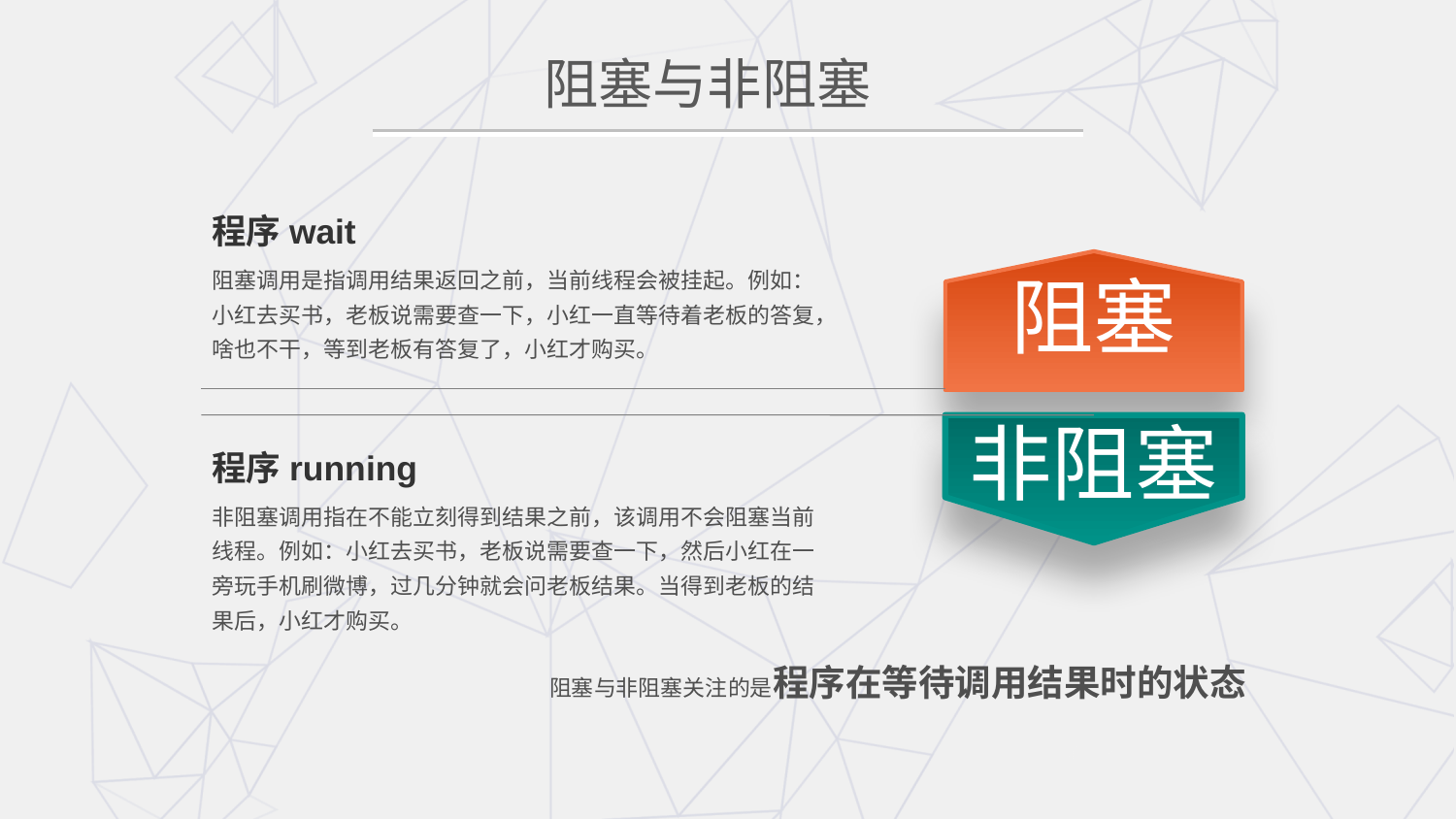

# 阻塞与非阻塞
程序wait
阻塞
阻塞调用是指调用结果返回之前，当前线程会被挂起。例如：小红去买书，老板说需要查一下，小红一直等待着老板的答复，啥也不干，等到老板有答复了，小红才购买。
非阻塞

程序running
非阻塞调用指在不能立刻得到结果之前，该调用不会阻塞当前线程。例如：小红去买书，老板说需要查一下，然后小红在一旁玩手机刷微博，过几分钟就会问老板结果。当得到老板的结果后，小红才购买。
阻塞与非阻塞关注的是程序在等待调用结果时的状态